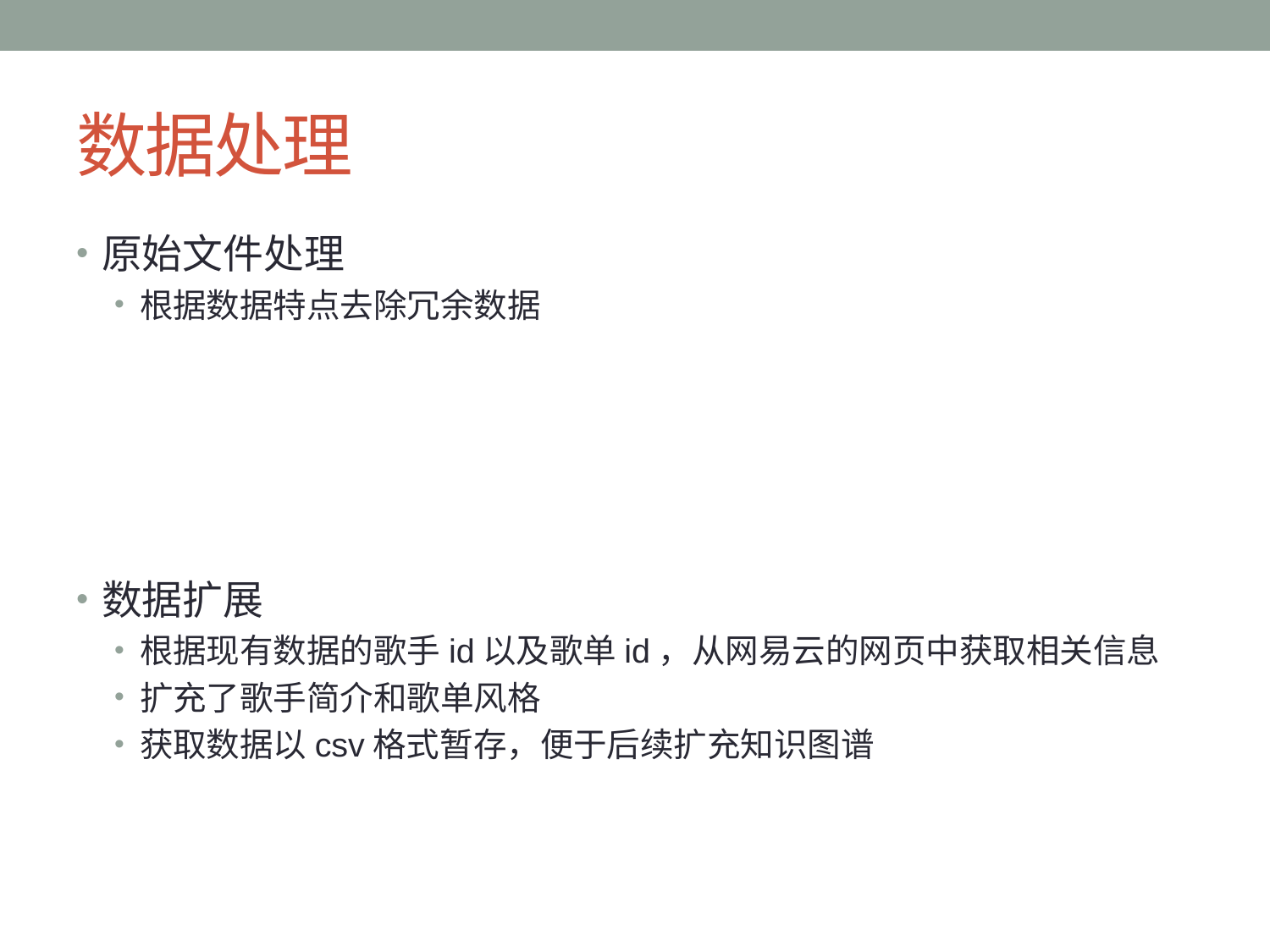

# 数据处理
原始文件处理
根据数据特点去除冗余数据

数据扩展
根据现有数据的歌手id以及歌单id，从网易云的网页中获取相关信息
扩充了歌手简介和歌单风格
获取数据以csv格式暂存，便于后续扩充知识图谱